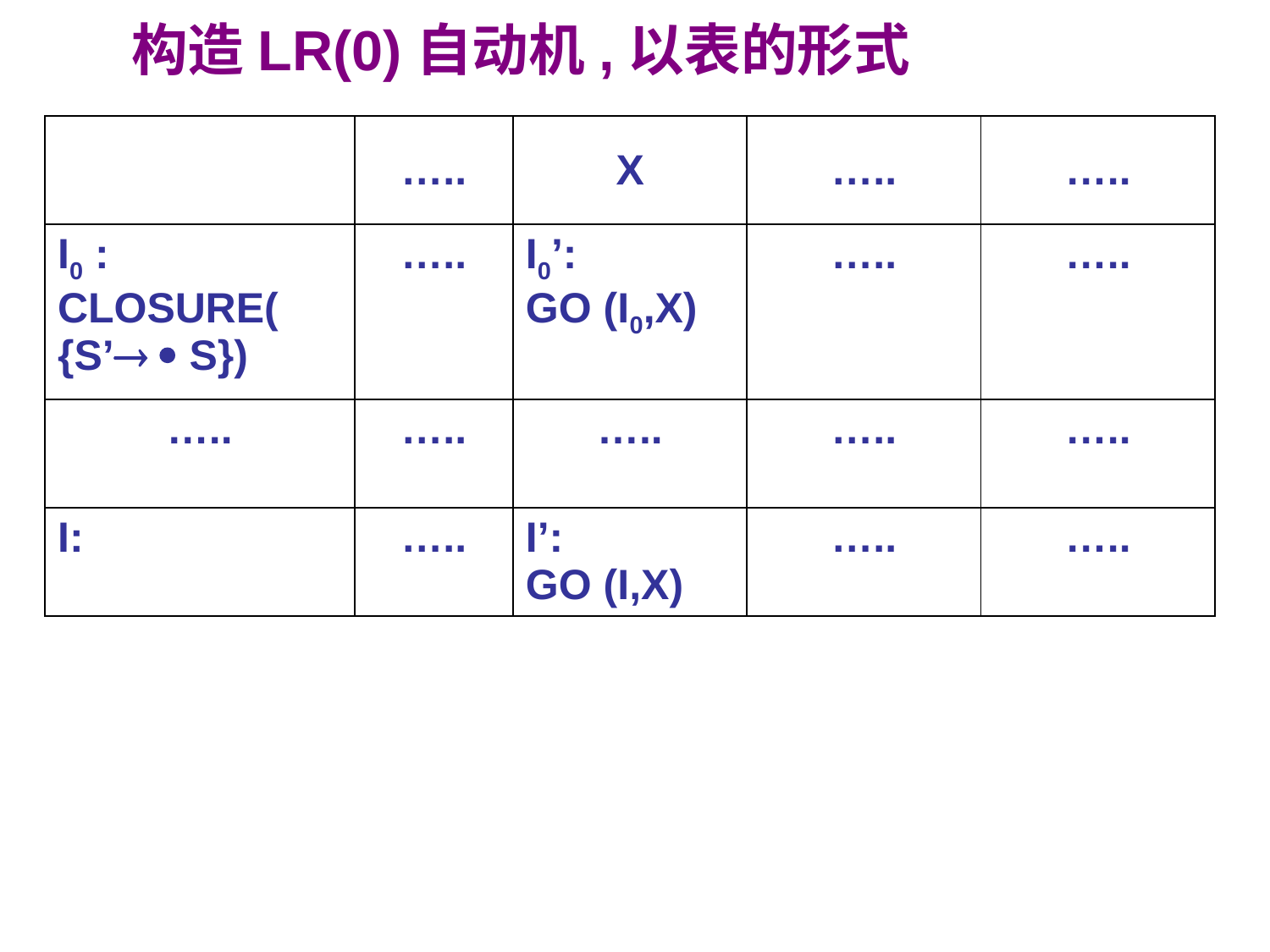

构造LR(0)自动机,以表的形式
|  | ….. | X | ….. | ….. |
| --- | --- | --- | --- | --- |
| I0 : CLOSURE( {S’→ • S}) | ….. | I0’: GO (I0,X) | ….. | ….. |
| ….. | ….. | ….. | ….. | ….. |
| I: | ….. | I’: GO (I,X) | ….. | ….. |